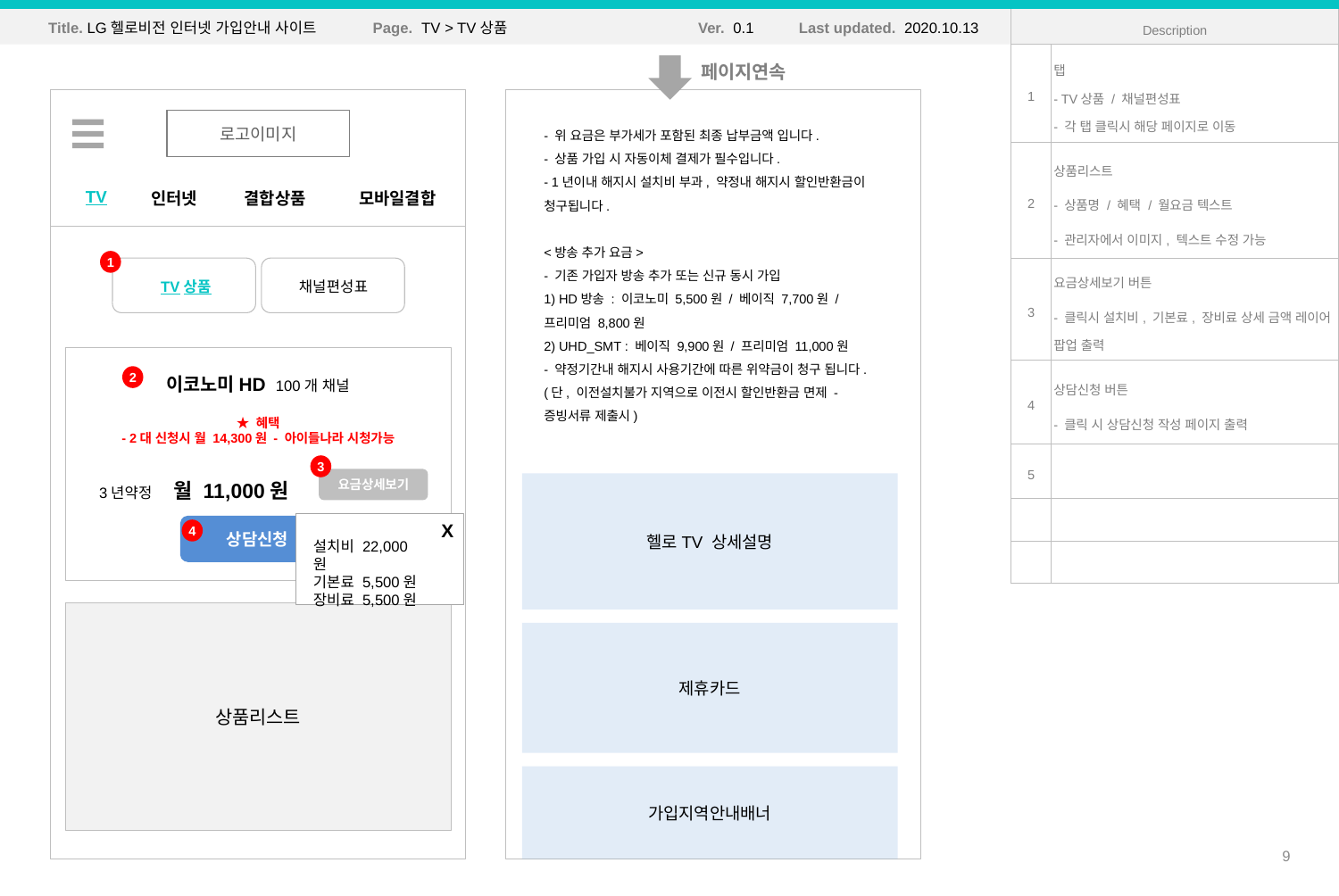

Title. LG헬로비전 인터넷 가입안내 사이트
Page.  TV > TV상품
Ver.  0.1
Last updated.  2020.10.13

| Description |  |
| --- | --- |
| 1 | 탭 - TV상품 / 채널편성표 - 각 탭 클릭시 해당 페이지로 이동 |
| 2 | 상품리스트 - 상품명 / 혜택 / 월요금 텍스트 - 관리자에서 이미지, 텍스트 수정 가능 |
| 3 | 요금상세보기 버튼 - 클릭시 설치비, 기본료, 장비료 상세 금액 레이어 팝업 출력 |
| 4 | 상담신청 버튼 - 클릭 시 상담신청 작성 페이지 출력 |
| 5 |  |
|  |  |
|  |  |
페이지연속

로고이미지

TV
인터넷
결합상품
모바일결합

- 위 요금은 부가세가 포함된 최종 납부금액 입니다.
- 상품 가입 시 자동이체 결제가 필수입니다.
- 1년이내 해지시 설치비 부과, 약정내 해지시 할인반환금이 청구됩니다.

<방송 추가 요금>
- 기존 가입자 방송 추가 또는 신규 동시 가입
1) HD방송 : 이코노미 5,500원 / 베이직 7,700원 / 프리미엄 8,800원
2) UHD_SMT : 베이직 9,900원 / 프리미엄 11,000원
- 약정기간내 해지시 사용기간에 따른 위약금이 청구 됩니다.
(단, 이전설치불가 지역으로 이전시 할인반환금 면제 - 증빙서류 제출시)
1

TV상품

채널편성표

이코노미HD  100개 채널
★ 혜택
- 2대 신청시 월 14,300원 - 아이들나라 시청가능
3년약정     월 11,000원
요금상세보기
2
3
헬로TV 상세설명
X

설치비 22,000원
기본료 5,500원
장비료 5,500원
상담신청
4
상품리스트
제휴카드
가입지역안내배너
9